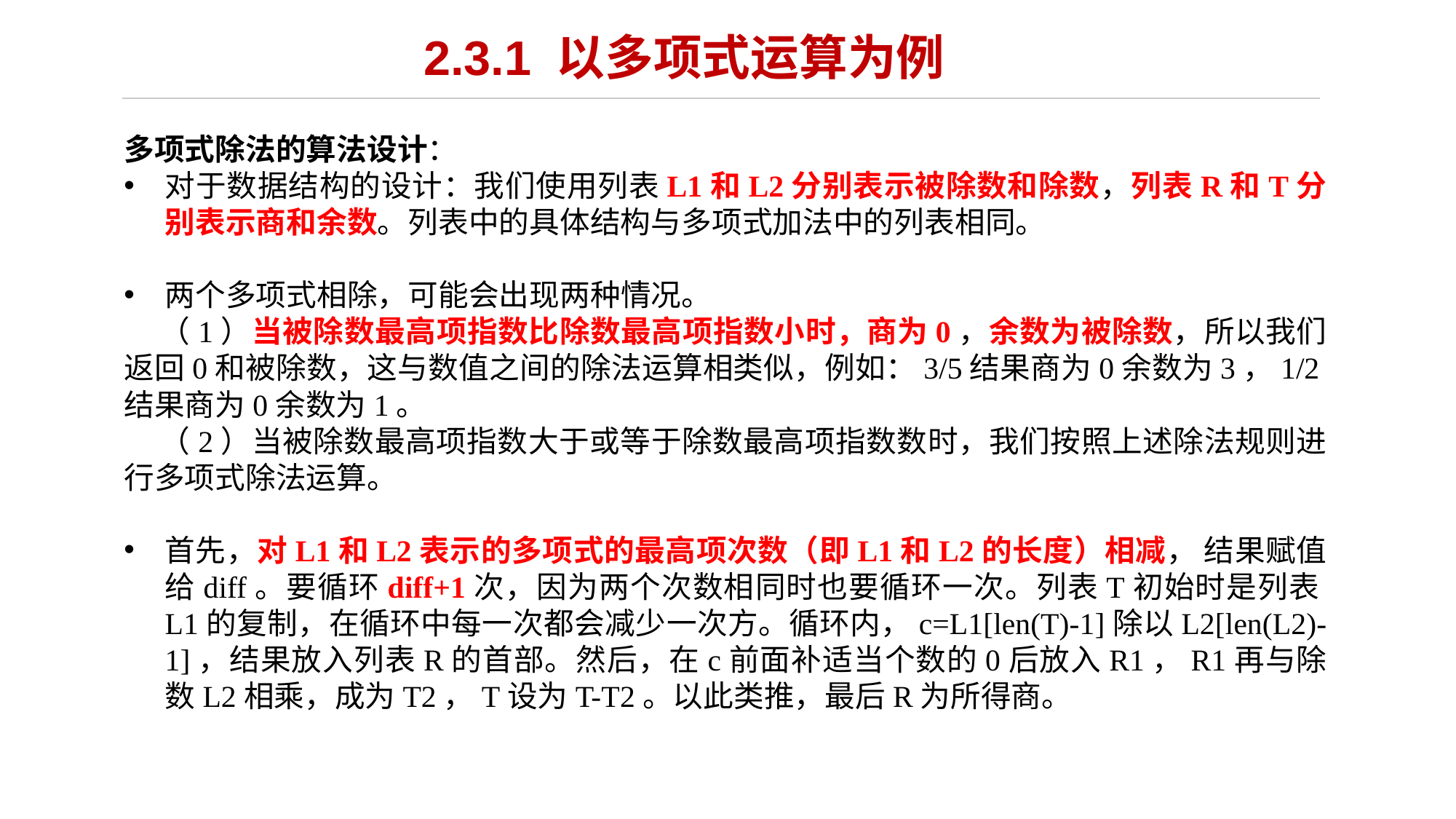

# 2.3.1 以多项式运算为例
多项式除法的算法设计：
对于数据结构的设计：我们使用列表L1和L2分别表示被除数和除数，列表R和T分别表示商和余数。列表中的具体结构与多项式加法中的列表相同。

两个多项式相除，可能会出现两种情况。
    （1）当被除数最高项指数比除数最高项指数小时，商为0，余数为被除数，所以我们返回0和被除数，这与数值之间的除法运算相类似，例如：3/5结果商为0余数为3，1/2结果商为0余数为1。
    （2）当被除数最高项指数大于或等于除数最高项指数数时，我们按照上述除法规则进行多项式除法运算。

首先，对L1和L2表示的多项式的最高项次数（即L1和L2的长度）相减， 结果赋值给diff。要循环diff+1次，因为两个次数相同时也要循环一次。列表T初始时是列表L1的复制，在循环中每一次都会减少一次方。循环内，c=L1[len(T)-1]除以L2[len(L2)-1]，结果放入列表R的首部。然后，在c前面补适当个数的0后放入R1，R1再与除数L2相乘，成为T2，T设为T-T2。以此类推，最后R为所得商。